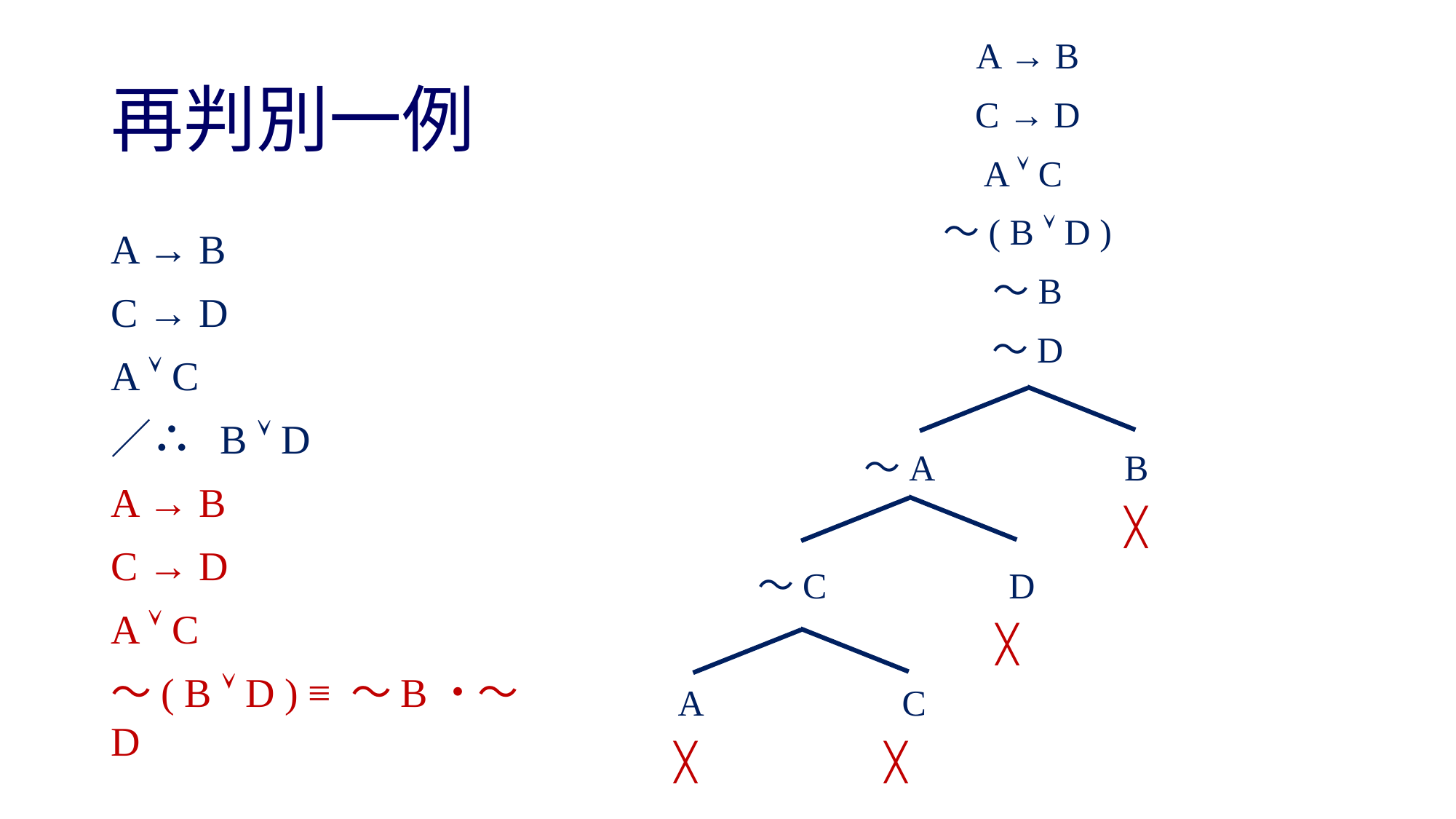

A → B
C → D
A ∨ C
～( B ∨ D )
～B
～D

                         ～A                     B
                                                          ╳
            ～C                    D
                                      ╳
   A                      C
   ╳                       ╳
# 再判別一例
A → B
C → D
A ∨ C
／∴  B ∨ D
A → B
C → D
A ∨ C
～( B ∨ D ) ≡ ～B・～D